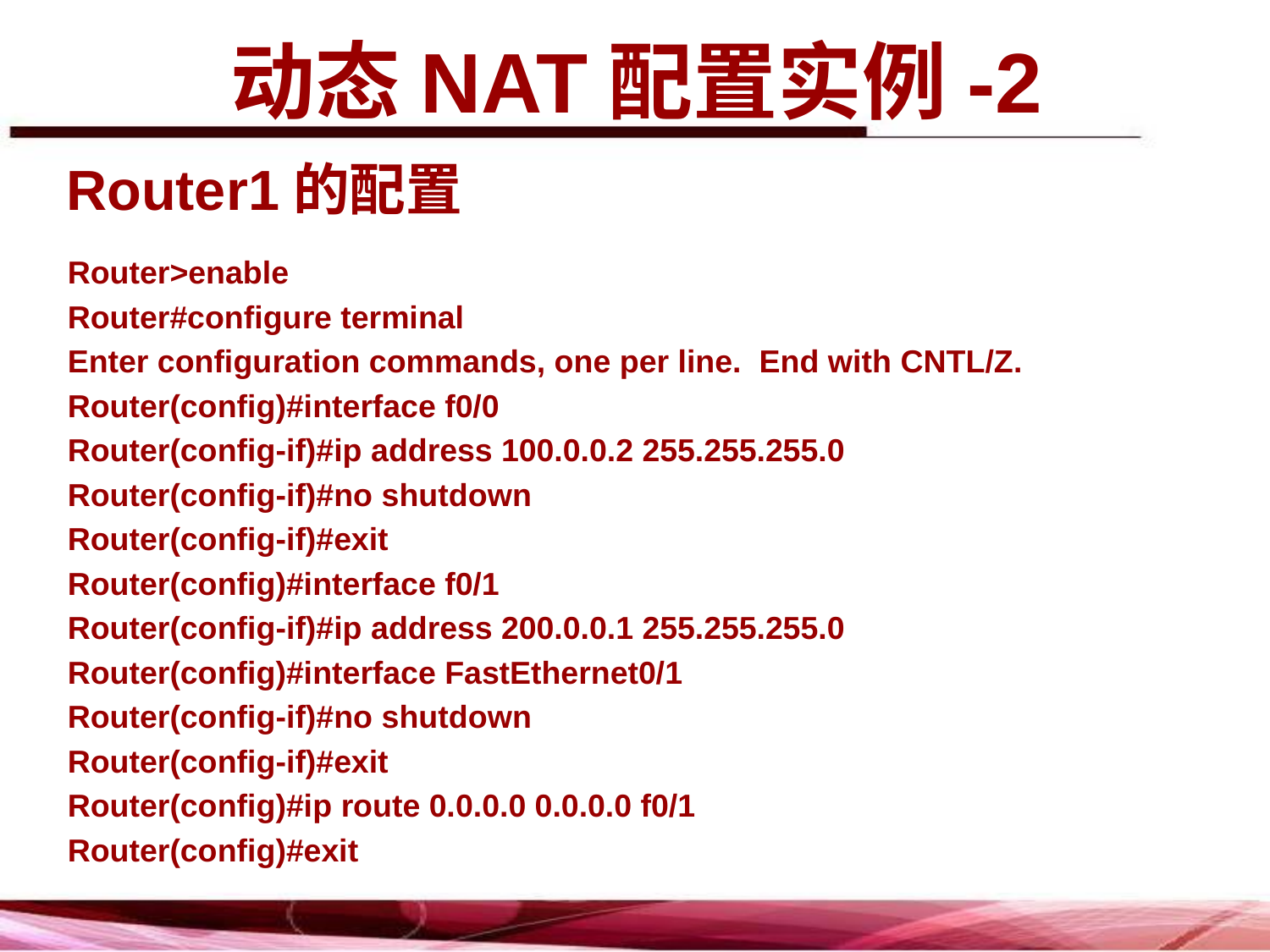

# 动态NAT配置实例-2
Router1的配置
Router>enable
Router#configure terminal
Enter configuration commands, one per line.  End with CNTL/Z.
Router(config)#interface f0/0
Router(config-if)#ip address 100.0.0.2 255.255.255.0
Router(config-if)#no shutdown
Router(config-if)#exit
Router(config)#interface f0/1
Router(config-if)#ip address 200.0.0.1 255.255.255.0
Router(config)#interface FastEthernet0/1
Router(config-if)#no shutdown
Router(config-if)#exit
Router(config)#ip route 0.0.0.0 0.0.0.0 f0/1
Router(config)#exit